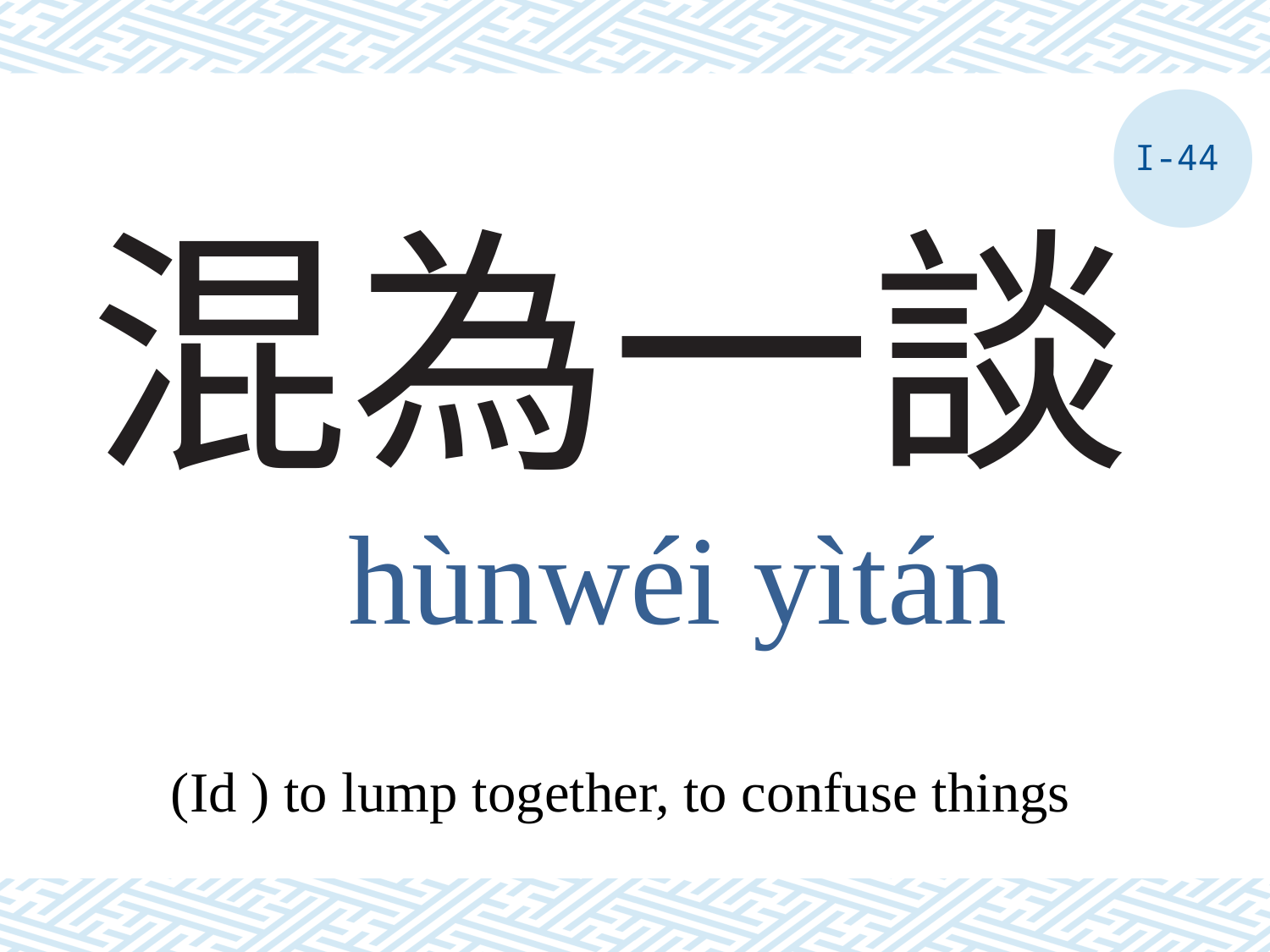

I-44
# 混為一談
hùnwéi yìtán
(Id ) to lump together, to confuse things